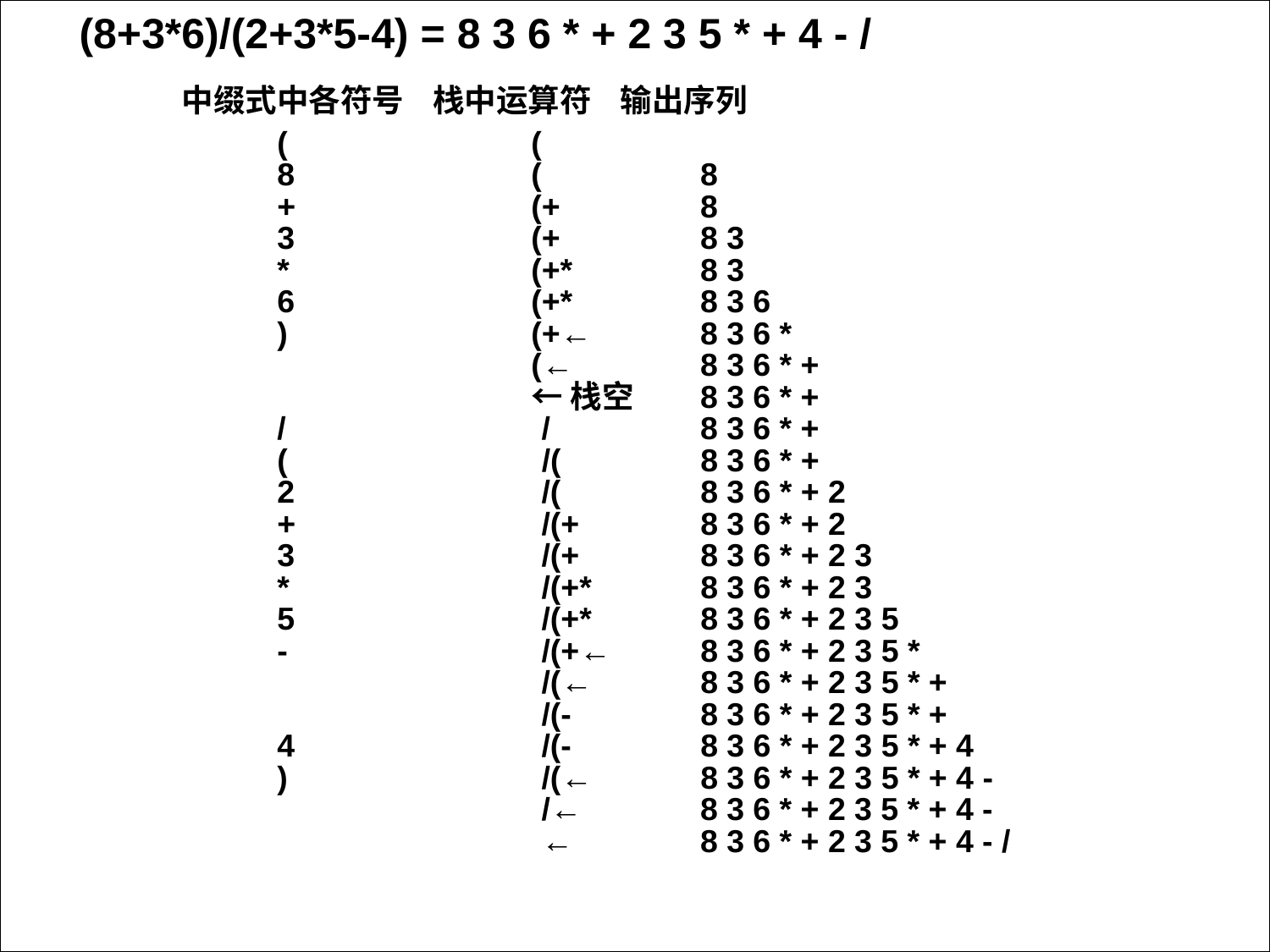

(8+3*6)/(2+3*5-4) = 8 3 6 * + 2 3 5 * + 4 - /
中缀式中各符号    栈中运算符    输出序列
(
(
8
(
8
+
(+
8
3
(+
8 3
*
(+*
8 3
6
(+*
8 3 6
)
(+←
8 3 6 *
(←
8 3 6 * +
←栈空
8 3 6 * +
/
/
8 3 6 * +
(
/(
8 3 6 * +
2
/(
8 3 6 * + 2
+
/(+
8 3 6 * + 2
3
/(+
8 3 6 * + 2 3
*
/(+*
8 3 6 * + 2 3
5
/(+*
8 3 6 * + 2 3 5
-
/(+←
8 3 6 * + 2 3 5 *
/(←
8 3 6 * + 2 3 5 * +
/(-
8 3 6 * + 2 3 5 * +
4
/(-
8 3 6 * + 2 3 5 * + 4
)
/(←
8 3 6 * + 2 3 5 * + 4 -
/←
8 3 6 * + 2 3 5 * + 4 -
←
8 3 6 * + 2 3 5 * + 4 - /

50